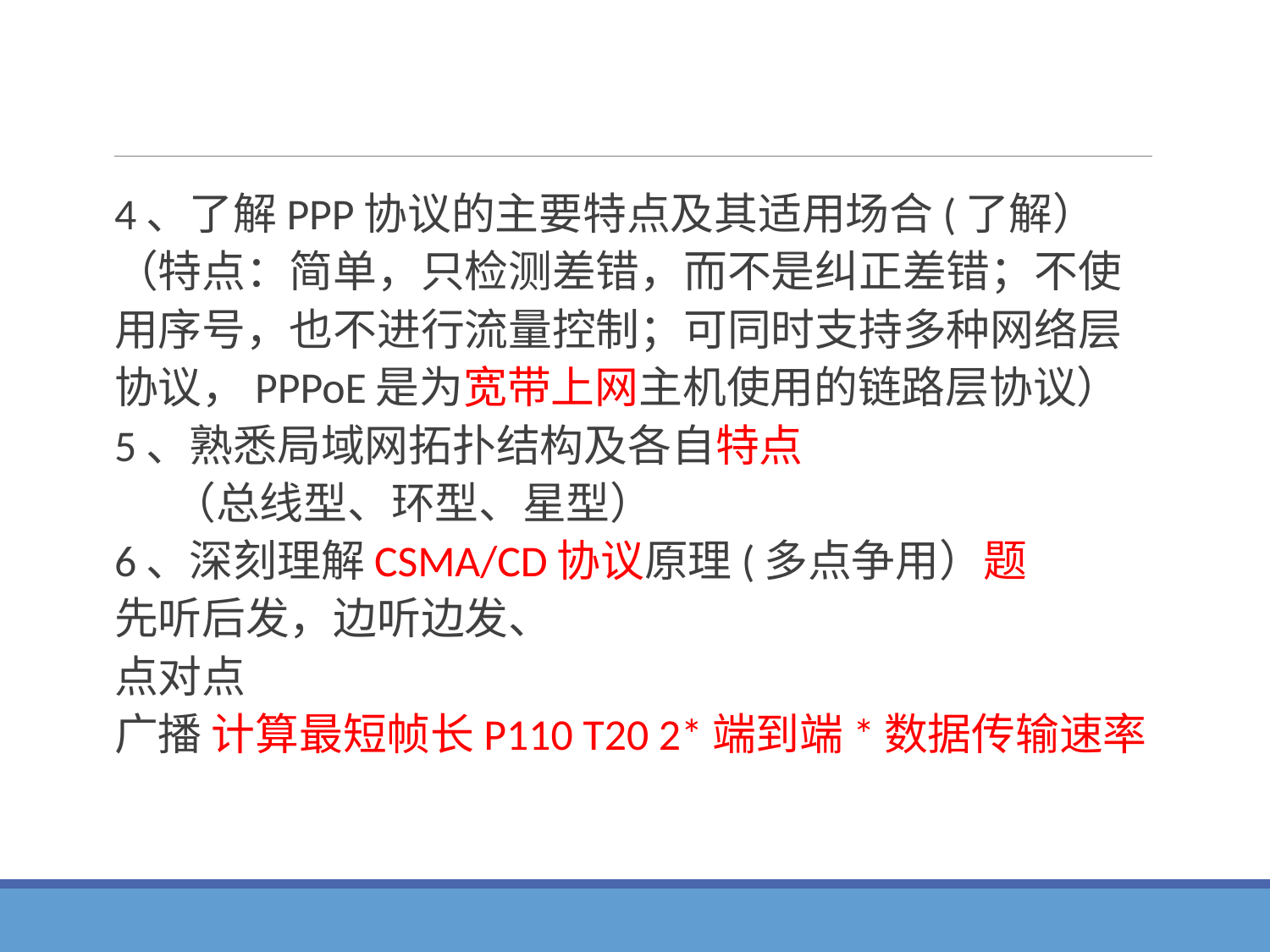

#
4、了解PPP协议的主要特点及其适用场合(了解）
（特点：简单，只检测差错，而不是纠正差错；不使用序号，也不进行流量控制；可同时支持多种网络层协议，PPPoE是为宽带上网主机使用的链路层协议）
5、熟悉局域网拓扑结构及各自特点
     （总线型、环型、星型）
6、深刻理解CSMA/CD协议原理(多点争用）题
先听后发，边听边发、
点对点
广播 计算最短帧长P110 T20 2*端到端*数据传输速率